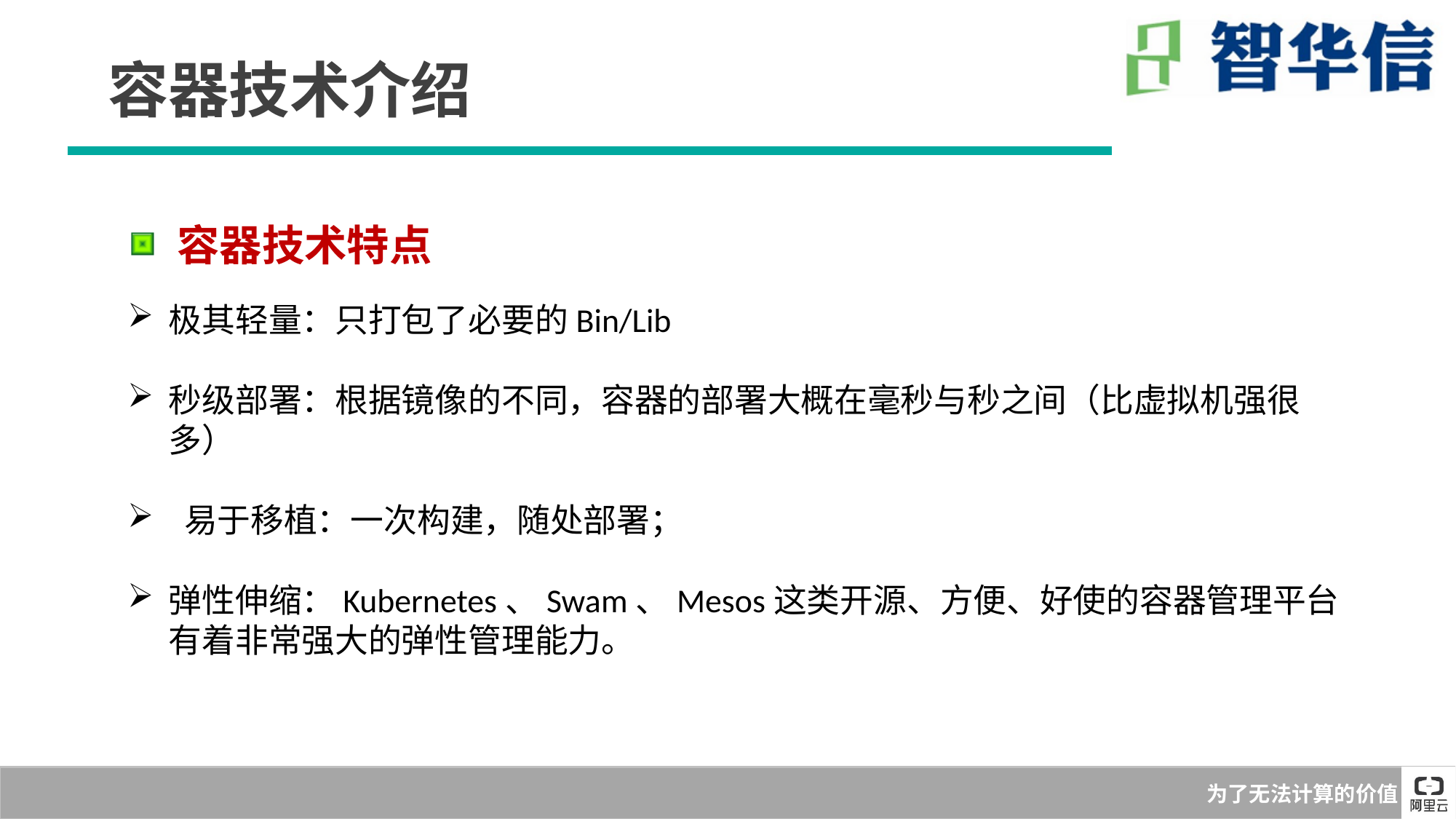

容器技术介绍
 容器技术特点
极其轻量：只打包了必要的Bin/Lib

秒级部署：根据镜像的不同，容器的部署大概在毫秒与秒之间（比虚拟机强很多）

 易于移植：一次构建，随处部署；

弹性伸缩：Kubernetes、Swam、Mesos这类开源、方便、好使的容器管理平台有着非常强大的弹性管理能力。